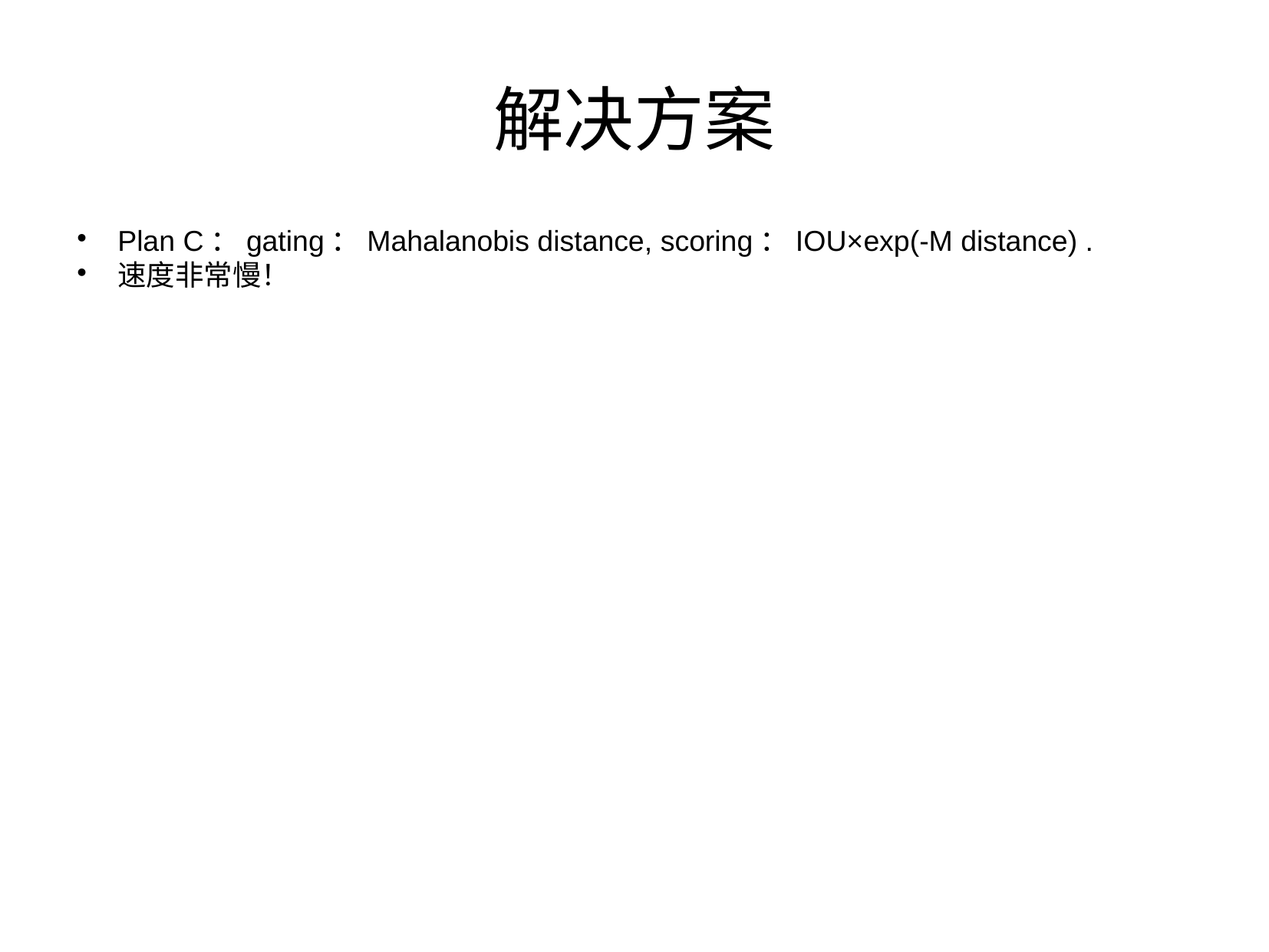

解决方案
Plan C：gating：Mahalanobis distance, scoring：IOU×exp(-M distance) .
速度非常慢！